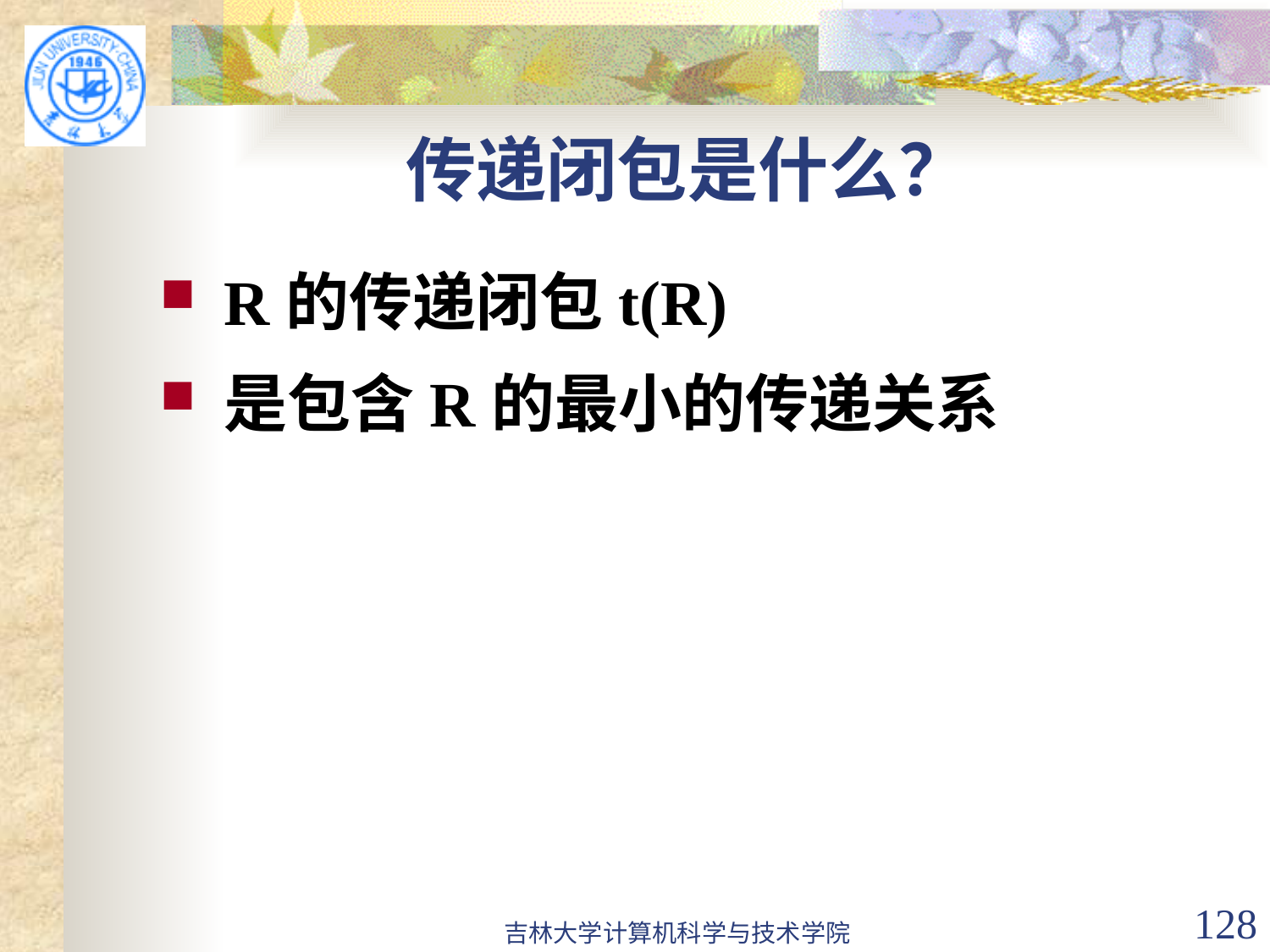

# 传递闭包是什么？
R的传递闭包t(R)
是包含R的最小的传递关系
吉林大学计算机科学与技术学院
128